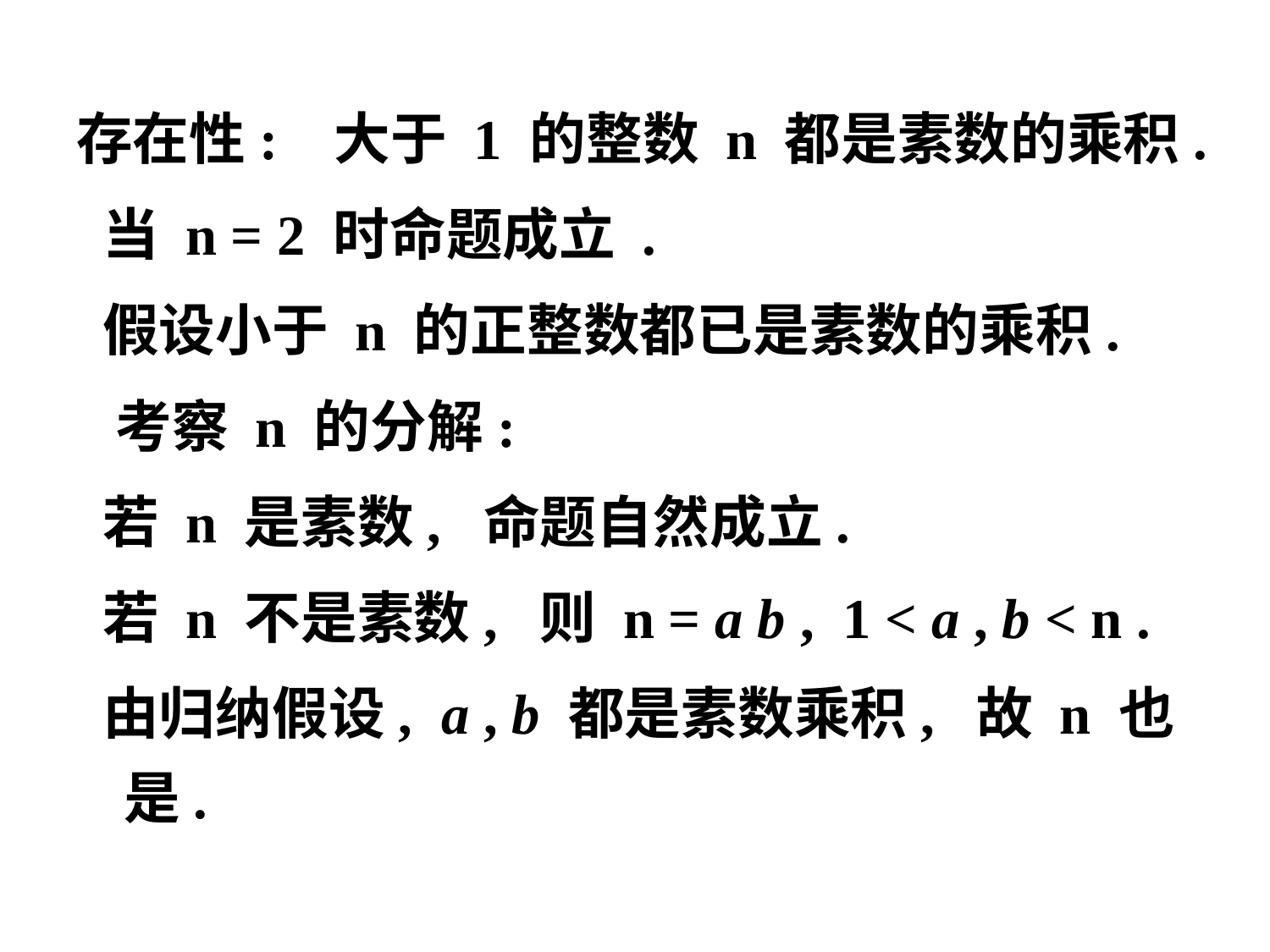

存在性:   大于 1 的整数 n 都是素数的乘积.
 当 n = 2 时命题成立 .
 假设小于 n 的正整数都已是素数的乘积.
  考察 n 的分解:
 若 n 是素数,  命题自然成立.
 若 n 不是素数,  则 n = a b ,  1 < a , b < n .
 由归纳假设,  a , b 都是素数乘积,  故 n 也是.